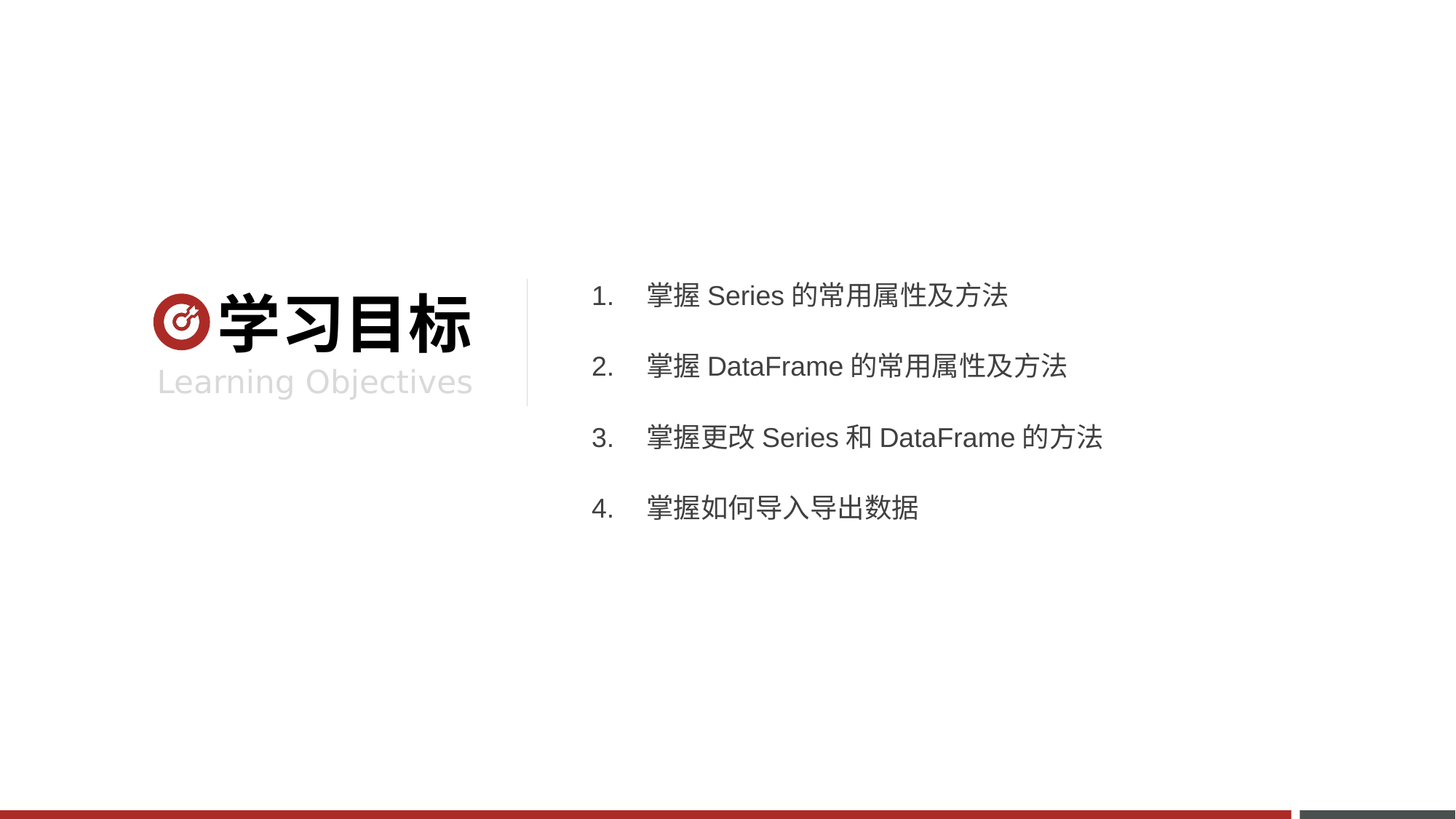

掌握Series的常用属性及方法
掌握DataFrame的常用属性及方法
掌握更改Series和DataFrame的方法
掌握如何导入导出数据